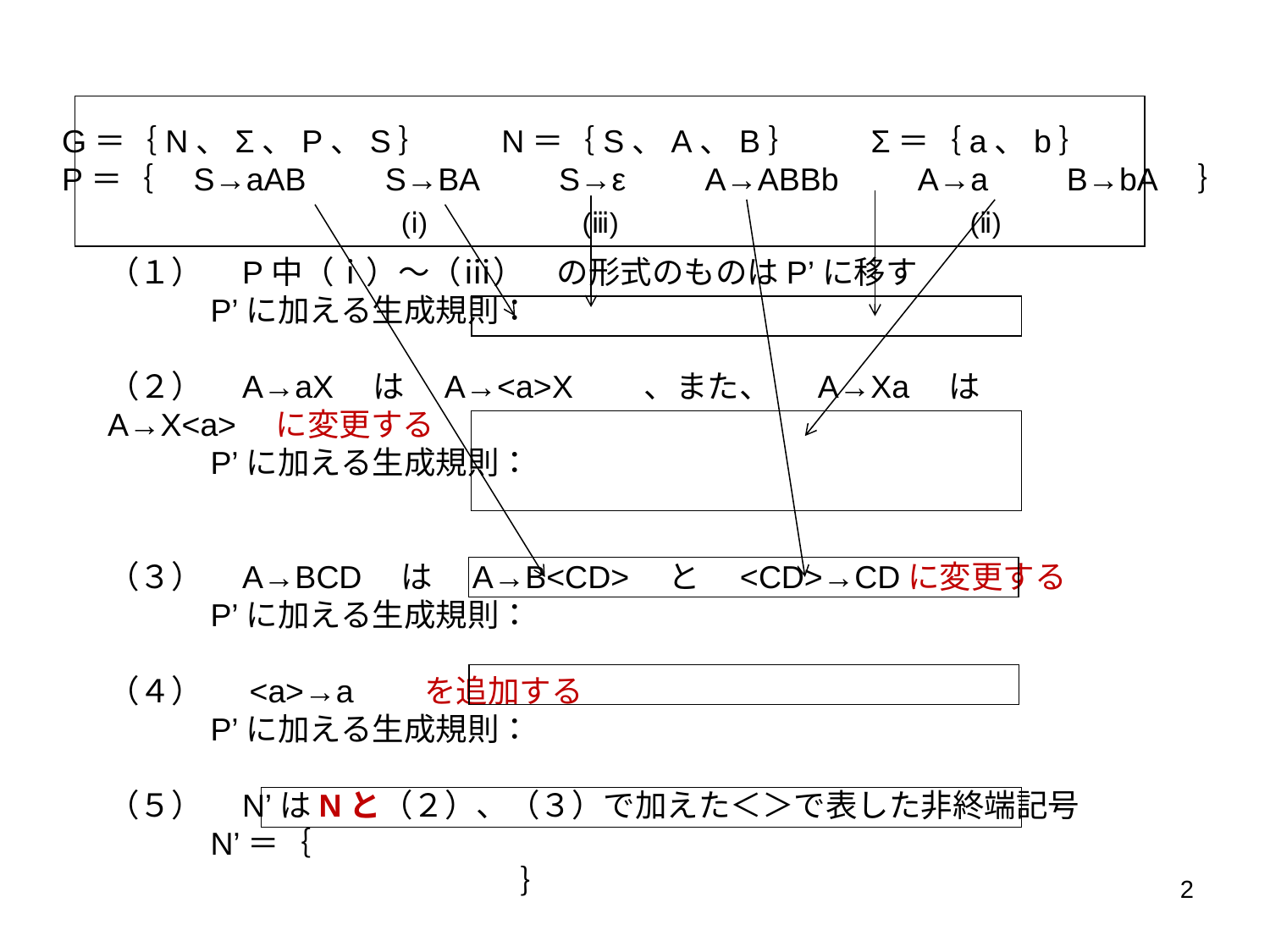

G＝｛N、Σ、P、S｝　　N＝｛S、A、B｝　　Σ＝｛a、b｝
　P＝｛　S→aAB　　S→BA　　S→ε　　A→ABBb　　A→a　　B→bA　｝
(ⅰ)　　　　　(ⅲ)　　　　　　　　　　　　(ⅱ)
（１）　P中（ⅰ）～（ⅲ）　の形式のものはP’に移す
　　　P’に加える生成規則：

（２）　A→aX　は　A→<a>X　　、また、　 A→Xa　は　A→X<a>　に変更する
　　　P’に加える生成規則：

（３）　A→BCD　は　A→B<CD>　と　<CD>→CDに変更する
　　　P’に加える生成規則：

（４）　 <a>→a　　を追加する
　　　P’に加える生成規則：

（５）　N’はNと（２）、（３）で加えた＜＞で表した非終端記号
　　　N’＝｛　　　　　　　　　　　　　　　　　　　　　　　　　　　　　　　　　　　　　　｝

2